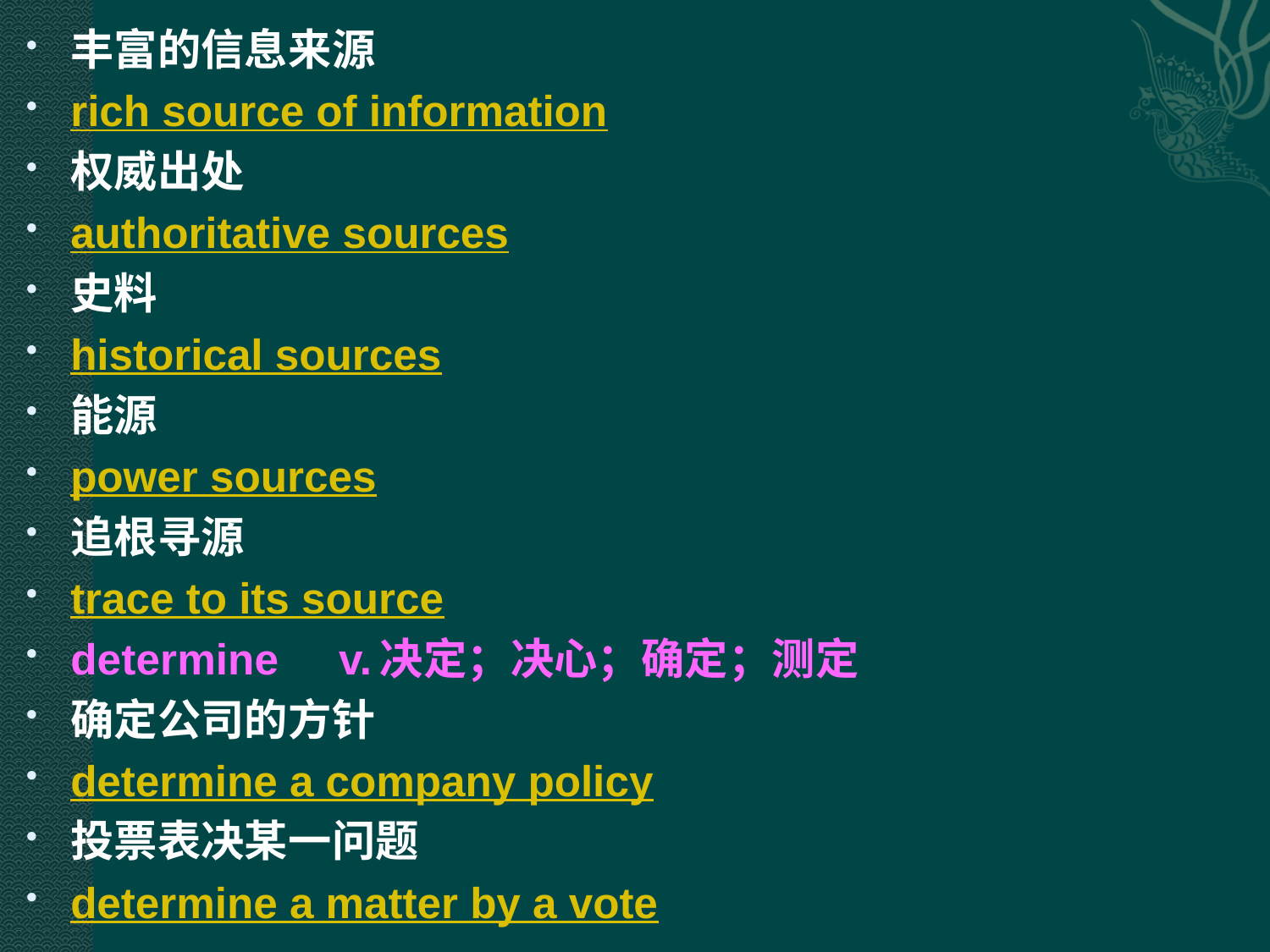

丰富的信息来源
rich source of information
权威出处
authoritative sources
史料
historical sources
能源
power sources
追根寻源
trace to its source
determine　v.决定；决心；确定；测定
确定公司的方针
determine a company policy
投票表决某一问题
determine a matter by a vote